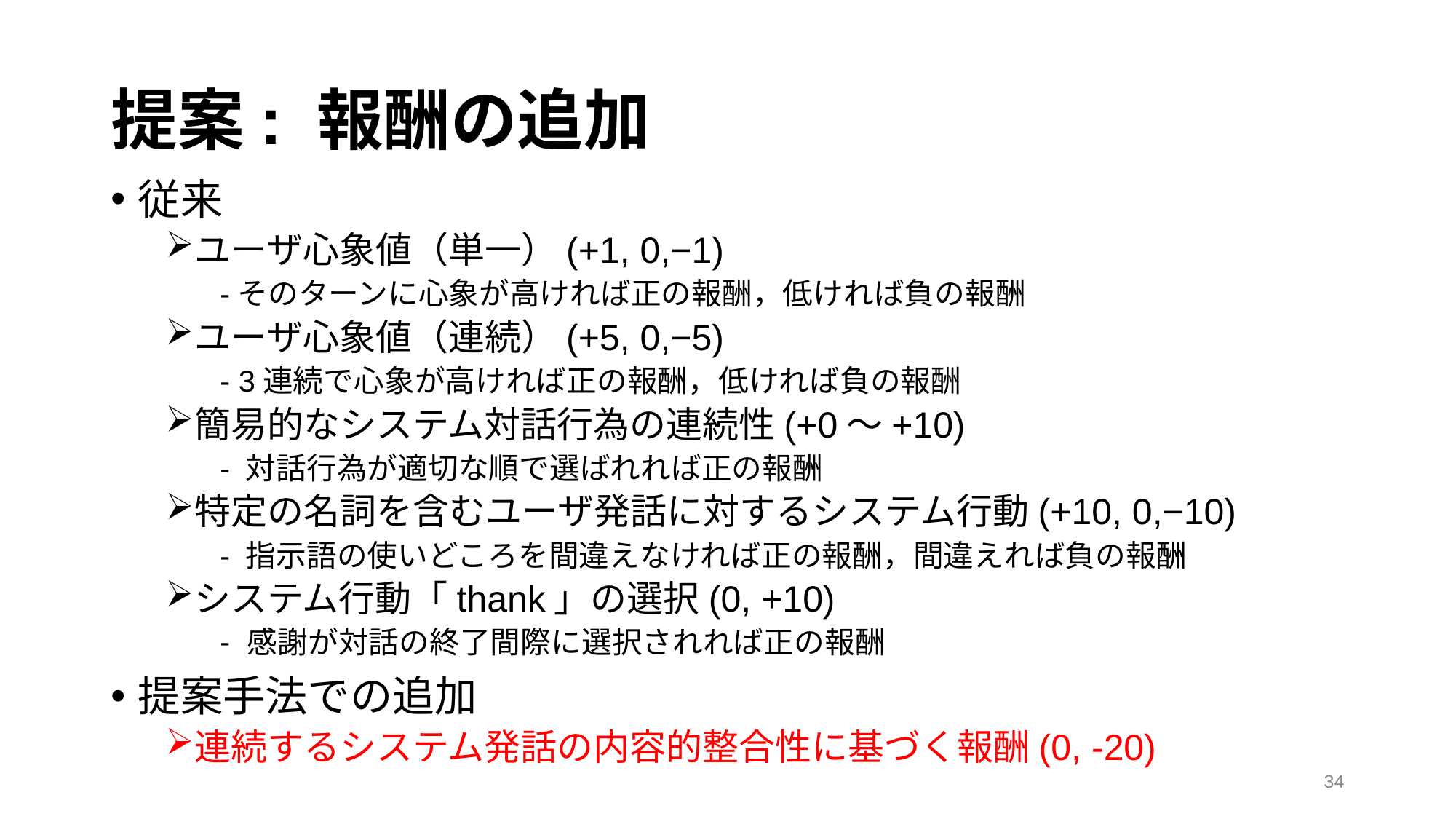

# 提案: 報酬の追加
従来
ユーザ心象値（単一）(+1, 0,−1)
-そのターンに心象が高ければ正の報酬，低ければ負の報酬
ユーザ心象値（連続）(+5, 0,−5)
- 3連続で心象が高ければ正の報酬，低ければ負の報酬
簡易的なシステム対話行為の連続性(+0～+10)
- 対話行為が適切な順で選ばれれば正の報酬
特定の名詞を含むユーザ発話に対するシステム行動(+10, 0,−10)
- 指示語の使いどころを間違えなければ正の報酬，間違えれば負の報酬
システム行動「thank」の選択(0, +10)
感謝が対話の終了間際に選択されれば正の報酬
提案手法での追加
連続するシステム発話の内容的整合性に基づく報酬(0, -20)

34